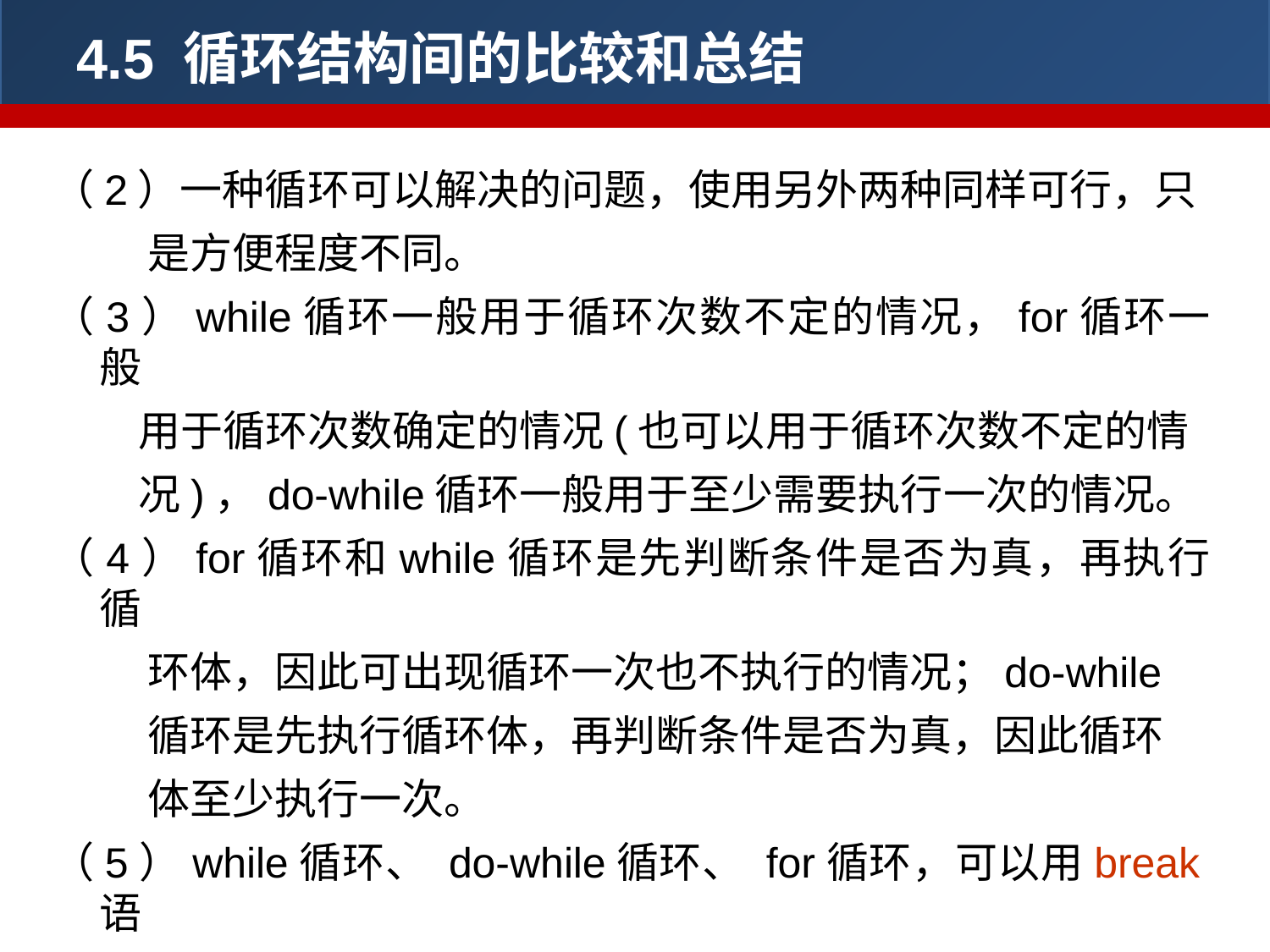

4.5 循环结构间的比较和总结

（2）一种循环可以解决的问题，使用另外两种同样可行，只
         是方便程度不同。
（3）while循环一般用于循环次数不定的情况，for循环一般
        用于循环次数确定的情况(也可以用于循环次数不定的情
        况)，do-while循环一般用于至少需要执行一次的情况。
（4）for循环和while循环是先判断条件是否为真，再执行循
         环体，因此可出现循环一次也不执行的情况；do-while
         循环是先执行循环体，再判断条件是否为真，因此循环
         体至少执行一次。
（5）while循环、 do-while循环、 for循环，可以用break语
         句跳出循环，用continue语句结束本次循环。